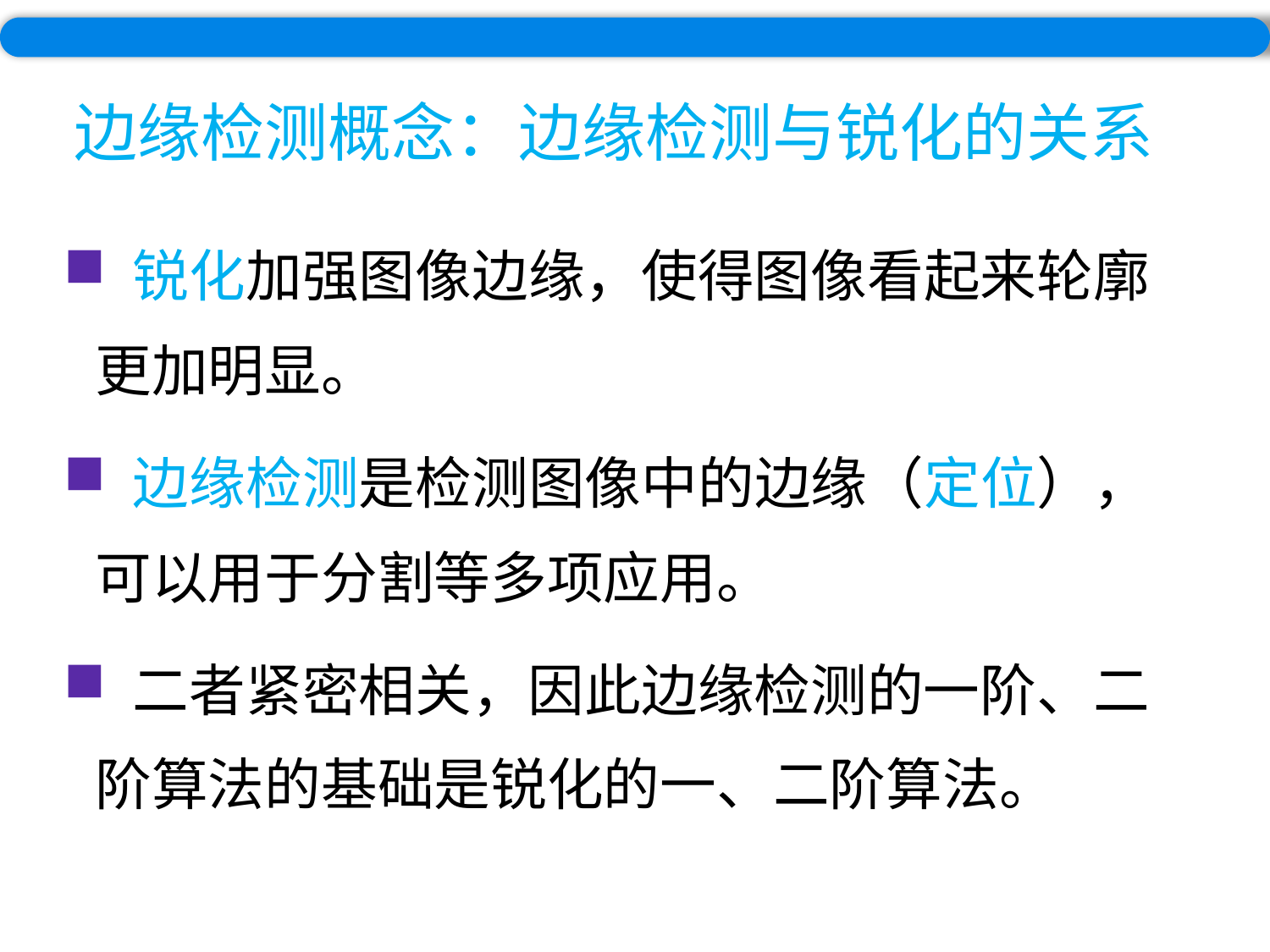

边缘检测概念：边缘检测与锐化的关系
 锐化加强图像边缘，使得图像看起来轮廓更加明显。
 边缘检测是检测图像中的边缘（定位），可以用于分割等多项应用。
 二者紧密相关，因此边缘检测的一阶、二阶算法的基础是锐化的一、二阶算法。